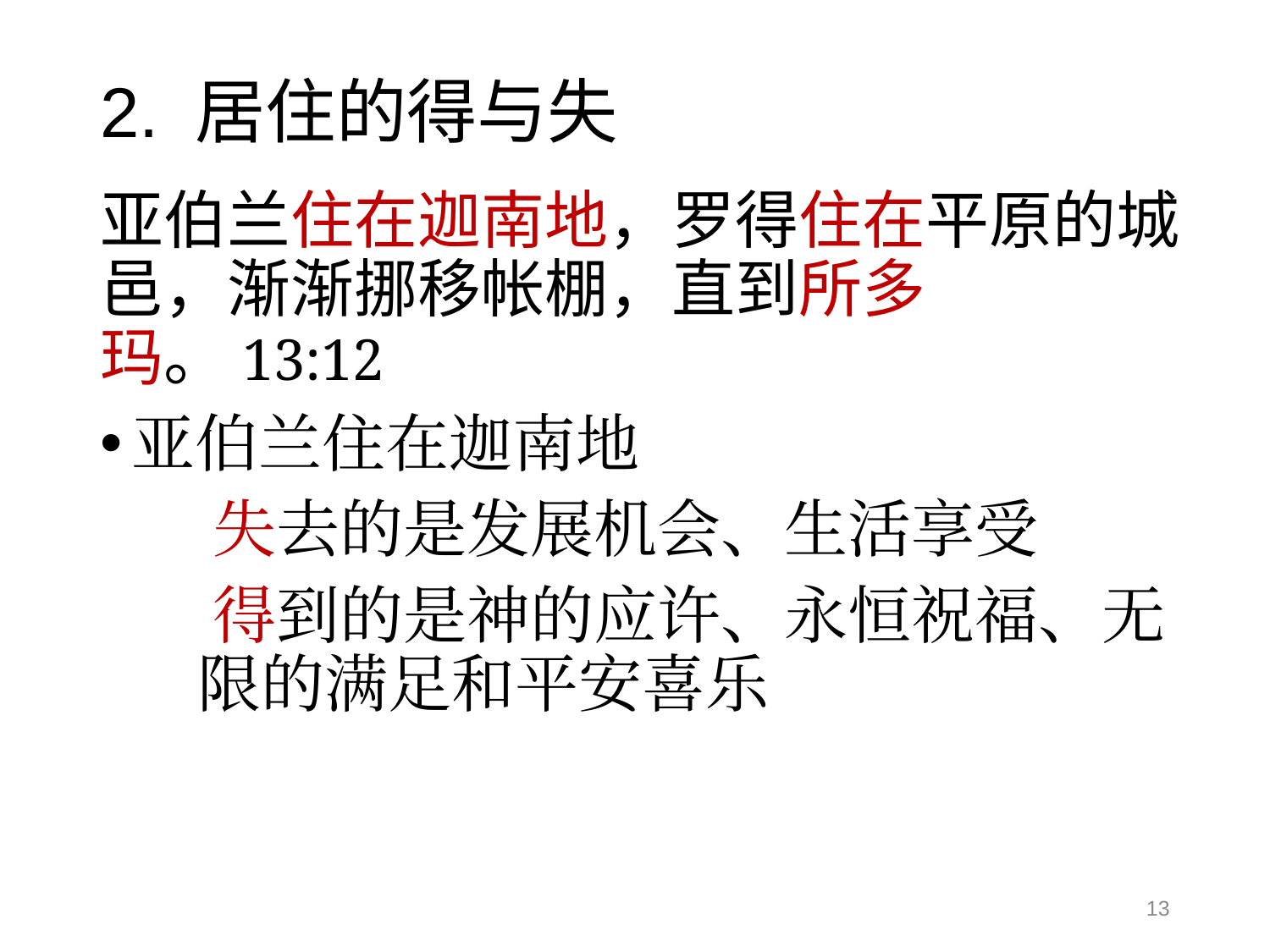

# 2. 居住的得与失
亚伯兰住在迦南地，罗得住在平原的城邑，渐渐挪移帐棚，直到所多玛。13:12
亚伯兰住在迦南地
      失去的是发展机会、生活享受
      得到的是神的应许、永恒祝福、无
      限的满足和平安喜乐
13